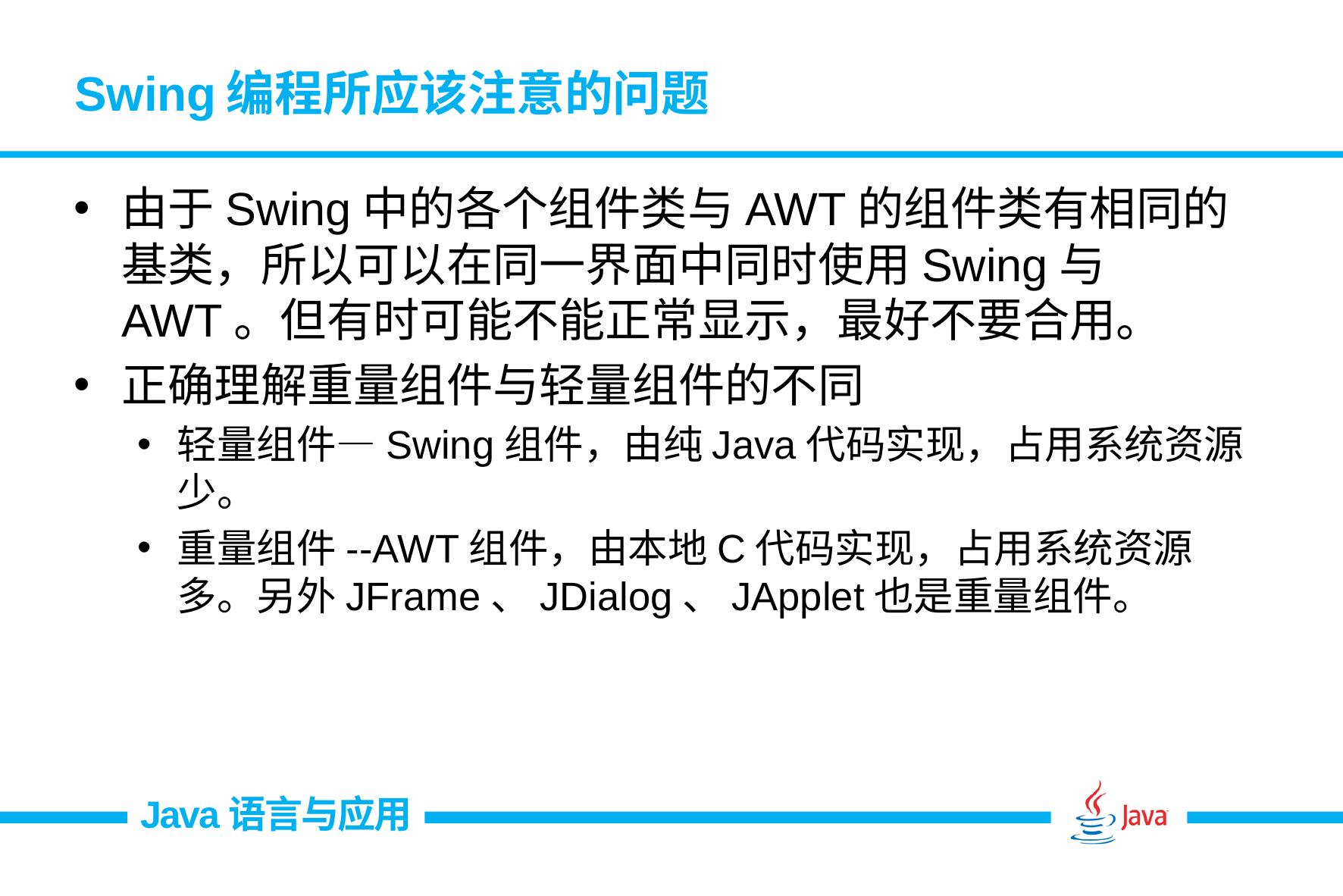

# Swing编程所应该注意的问题
由于Swing中的各个组件类与AWT的组件类有相同的基类，所以可以在同一界面中同时使用Swing与AWT。但有时可能不能正常显示，最好不要合用。
正确理解重量组件与轻量组件的不同
轻量组件—Swing组件，由纯Java代码实现，占用系统资源少。
重量组件--AWT组件，由本地C代码实现，占用系统资源多。另外JFrame、JDialog、JApplet也是重量组件。